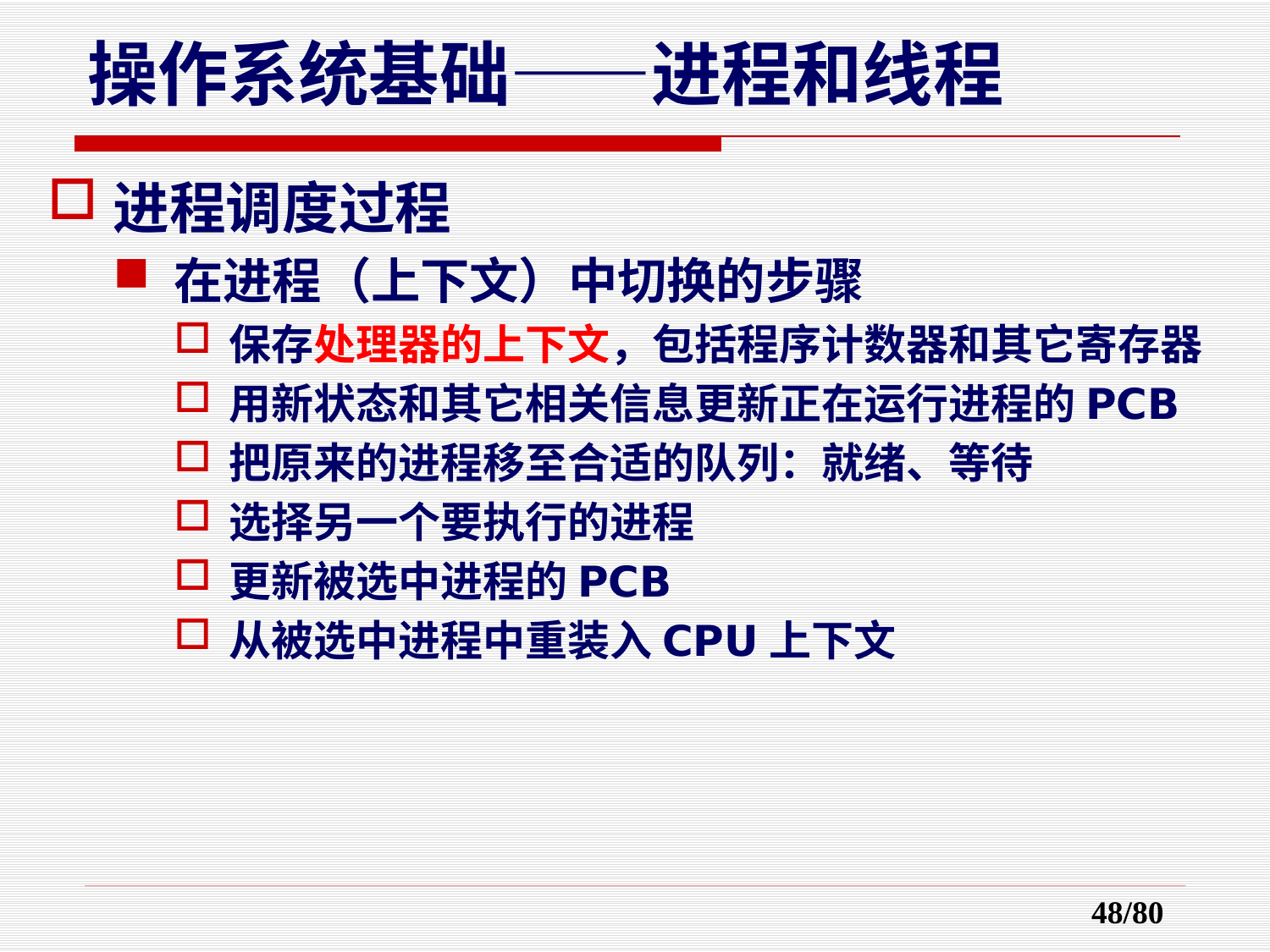

操作系统基础——进程和线程
进程调度过程
在进程（上下文）中切换的步骤
保存处理器的上下文，包括程序计数器和其它寄存器
用新状态和其它相关信息更新正在运行进程的PCB
把原来的进程移至合适的队列：就绪、等待
选择另一个要执行的进程
更新被选中进程的PCB
从被选中进程中重装入CPU上下文